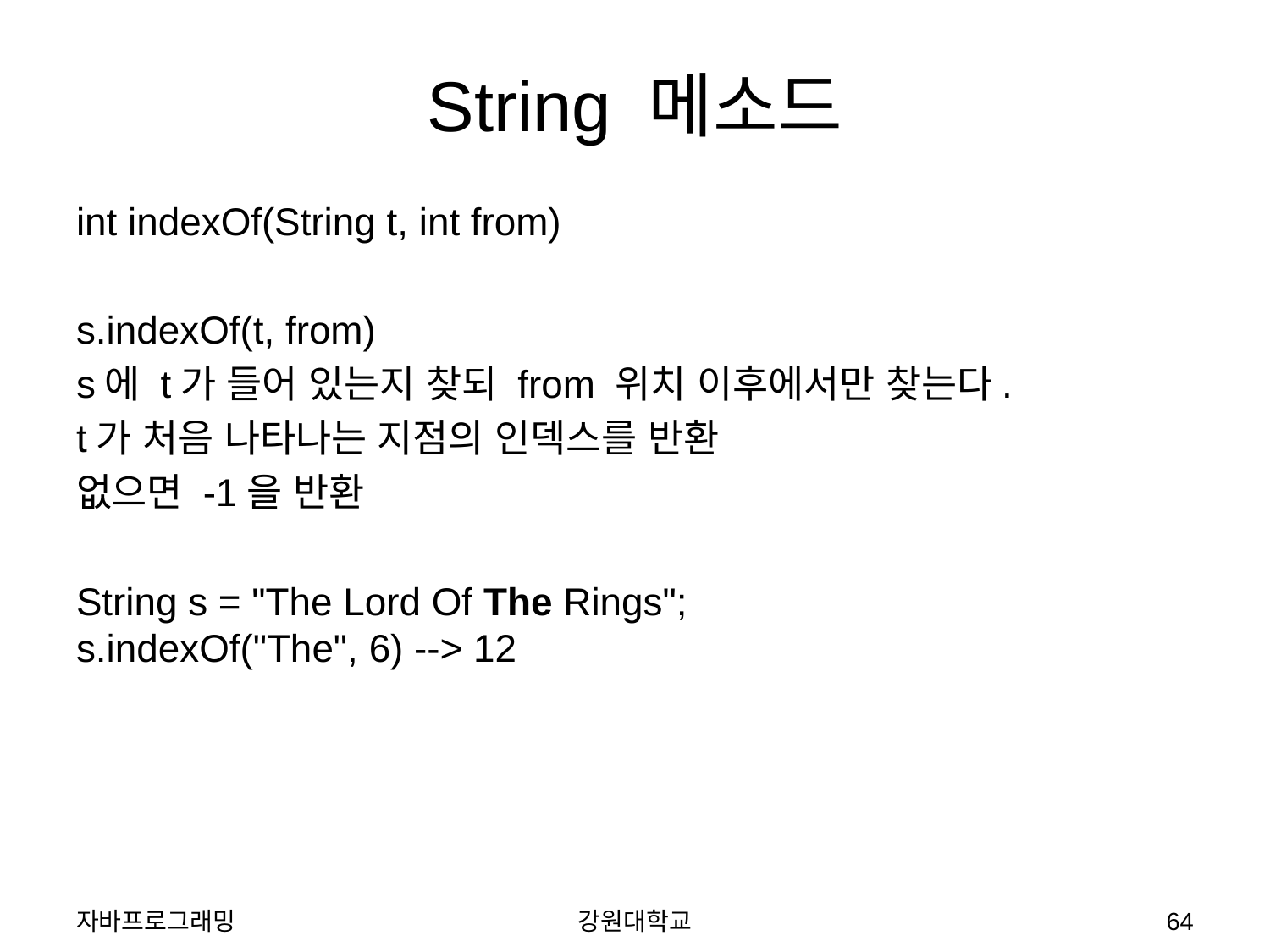

# String 메소드
int indexOf(String t, int from)

s.indexOf(t, from)
s에 t가 들어 있는지 찾되 from 위치 이후에서만 찾는다.
t가 처음 나타나는 지점의 인덱스를 반환
없으면 -1을 반환

String s = "The Lord Of The Rings";
s.indexOf("The", 6) --> 12

자바프로그래밍
강원대학교
64